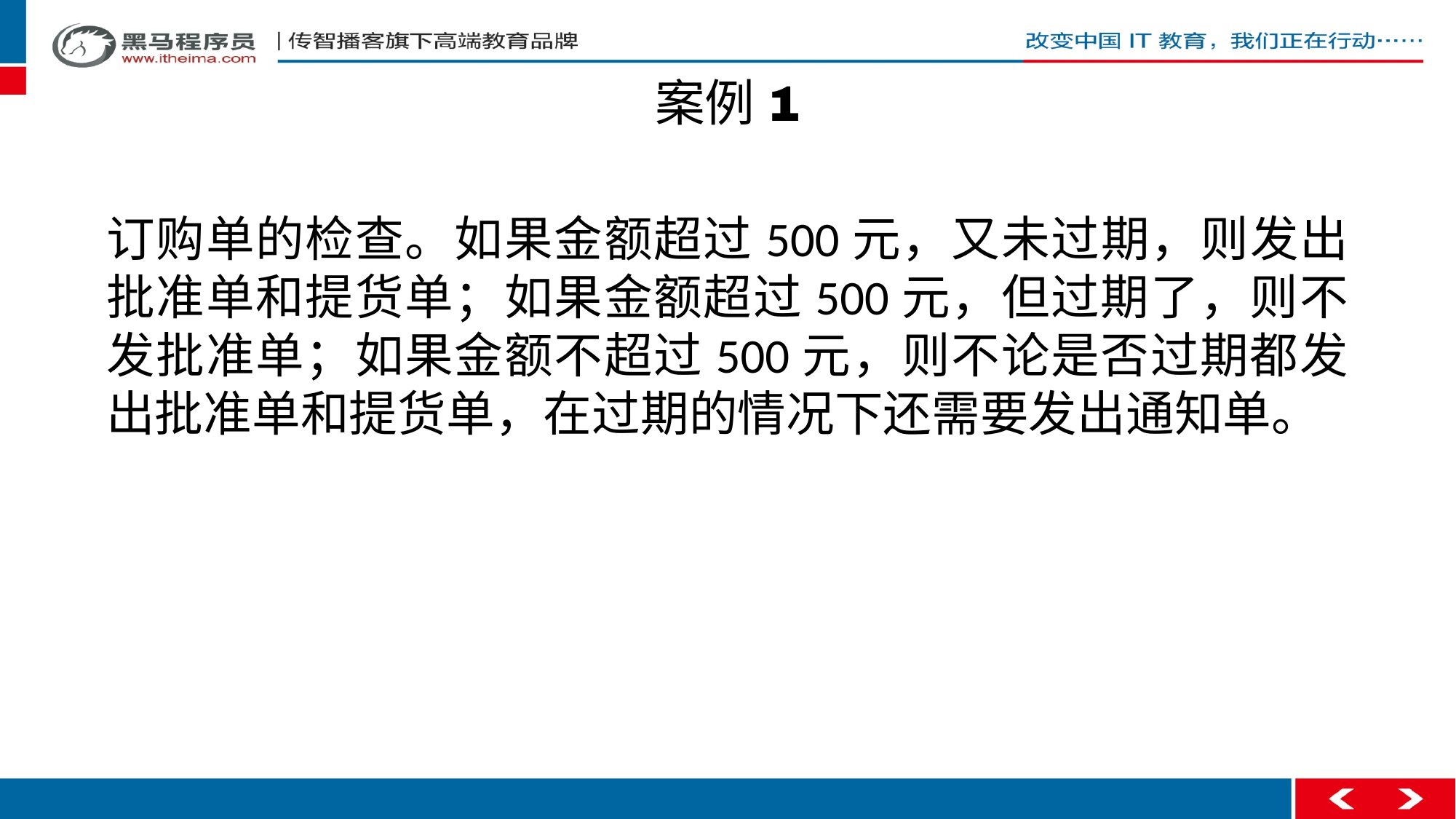

# 案例1
订购单的检查。如果金额超过500元，又未过期，则发出批准单和提货单；如果金额超过500元，但过期了，则不发批准单；如果金额不超过500元，则不论是否过期都发出批准单和提货单，在过期的情况下还需要发出通知单。